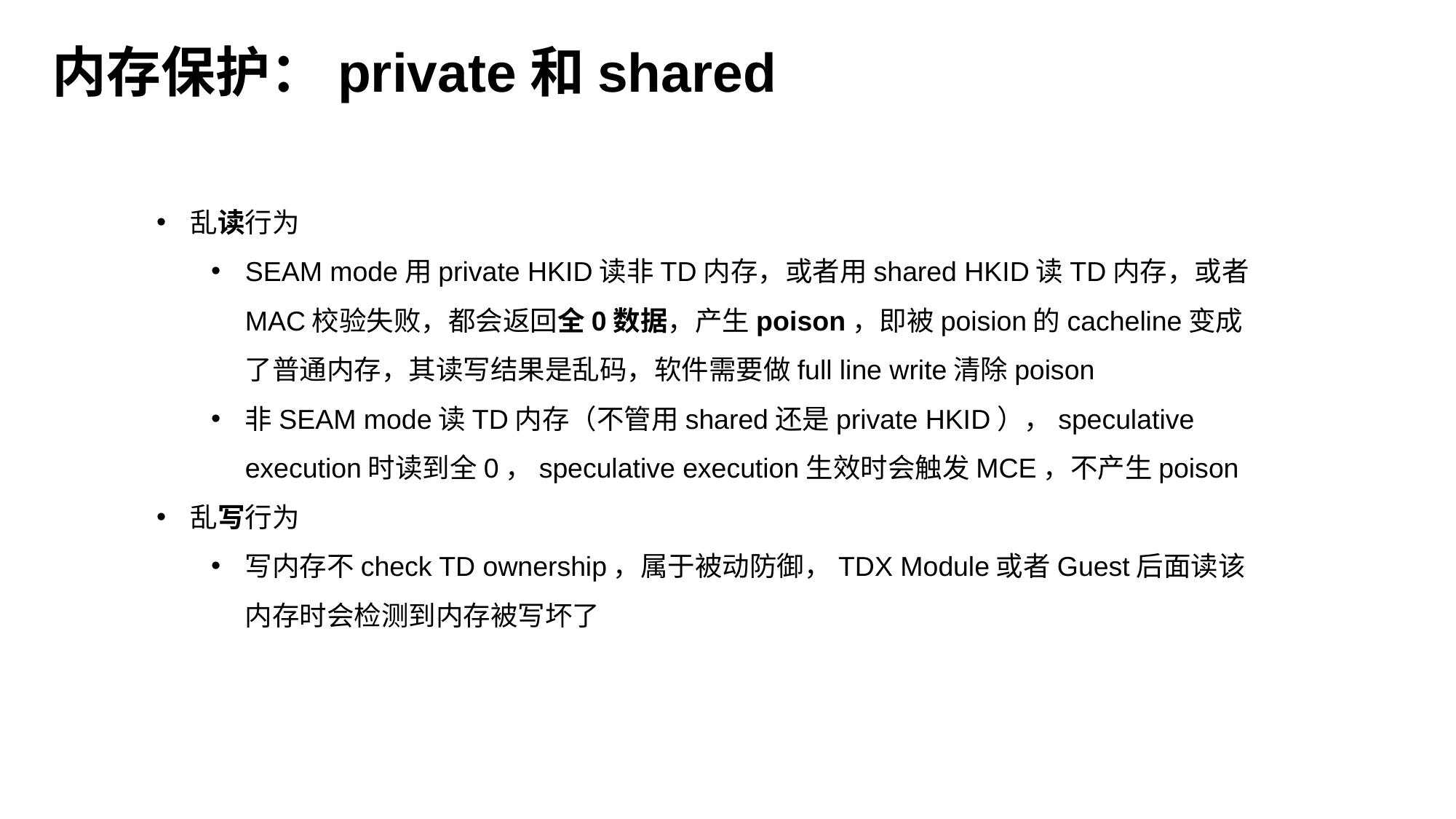

内存保护：private和shared
乱读行为
SEAM mode用private HKID读非TD内存，或者用shared HKID读TD内存，或者MAC校验失败，都会返回全0数据，产生poison，即被poision的cacheline变成了普通内存，其读写结果是乱码，软件需要做full line write清除poison
非SEAM mode读TD内存（不管用shared还是private HKID），speculative execution时读到全0，speculative execution生效时会触发MCE，不产生poison
乱写行为
写内存不check TD ownership，属于被动防御，TDX Module或者Guest后面读该内存时会检测到内存被写坏了